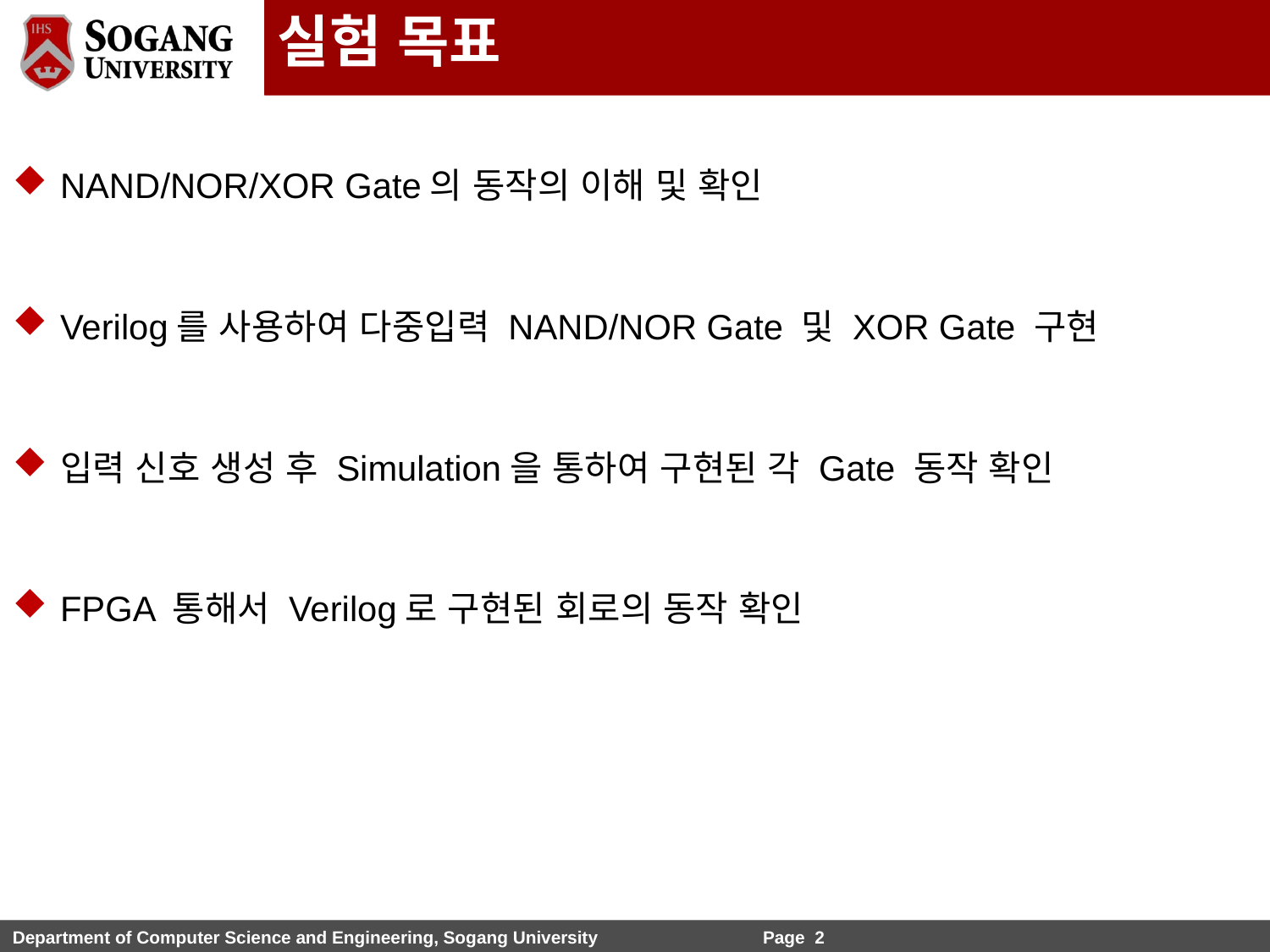

실험 목표
NAND/NOR/XOR Gate의 동작의 이해 및 확인

Verilog를 사용하여 다중입력 NAND/NOR Gate 및 XOR Gate 구현

입력 신호 생성 후 Simulation을 통하여 구현된 각 Gate 동작 확인

FPGA 통해서 Verilog로 구현된 회로의 동작 확인